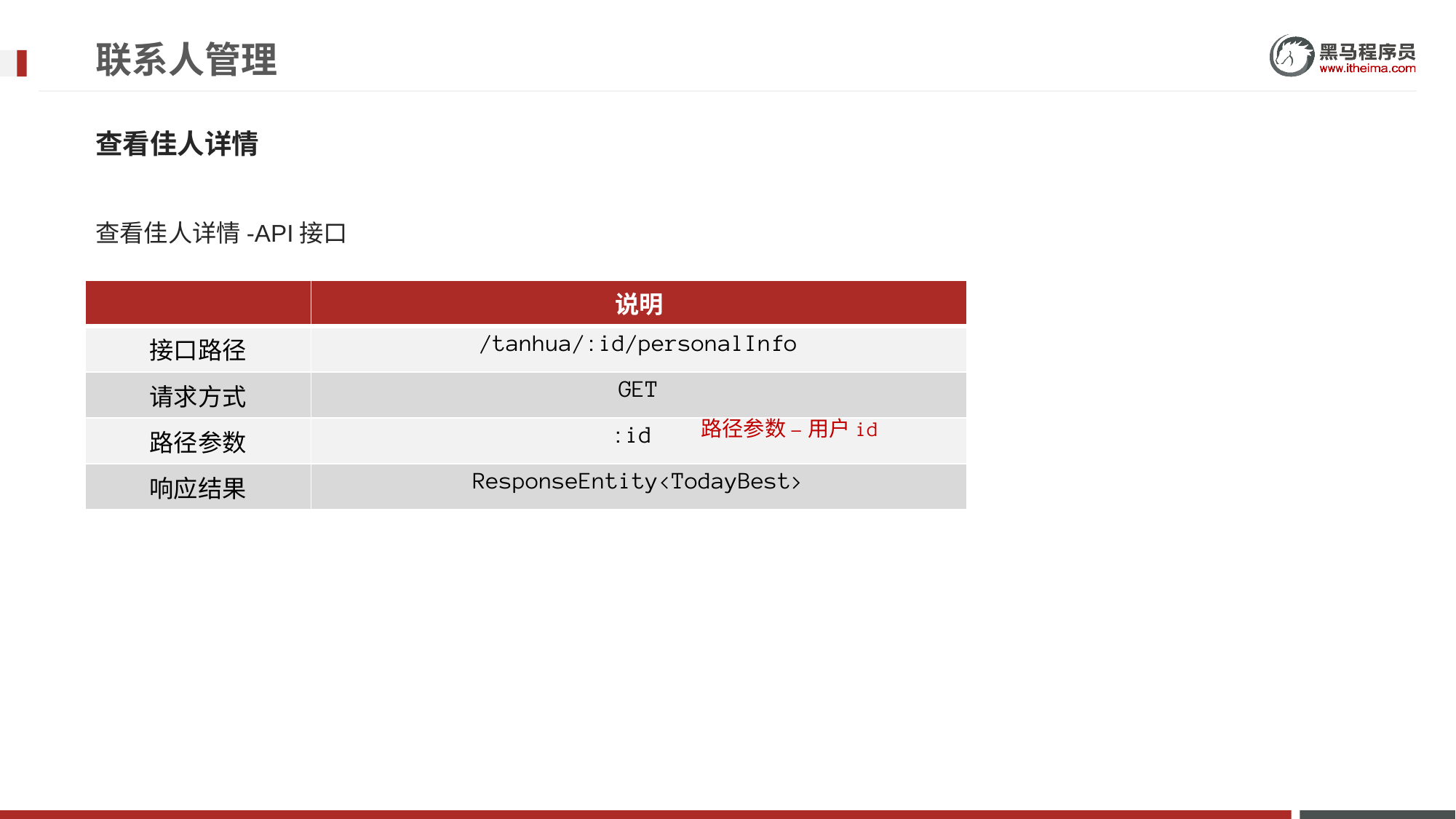

# 联系人管理
查看佳人详情
查看佳人详情-API接口
|  | 说明 |
| --- | --- |
| 接口路径 | /tanhua/:id/personalInfo |
| 请求方式 | GET |
| 路径参数 | :id |
| 响应结果 | ResponseEntity<TodayBest> |
路径参数-用户id